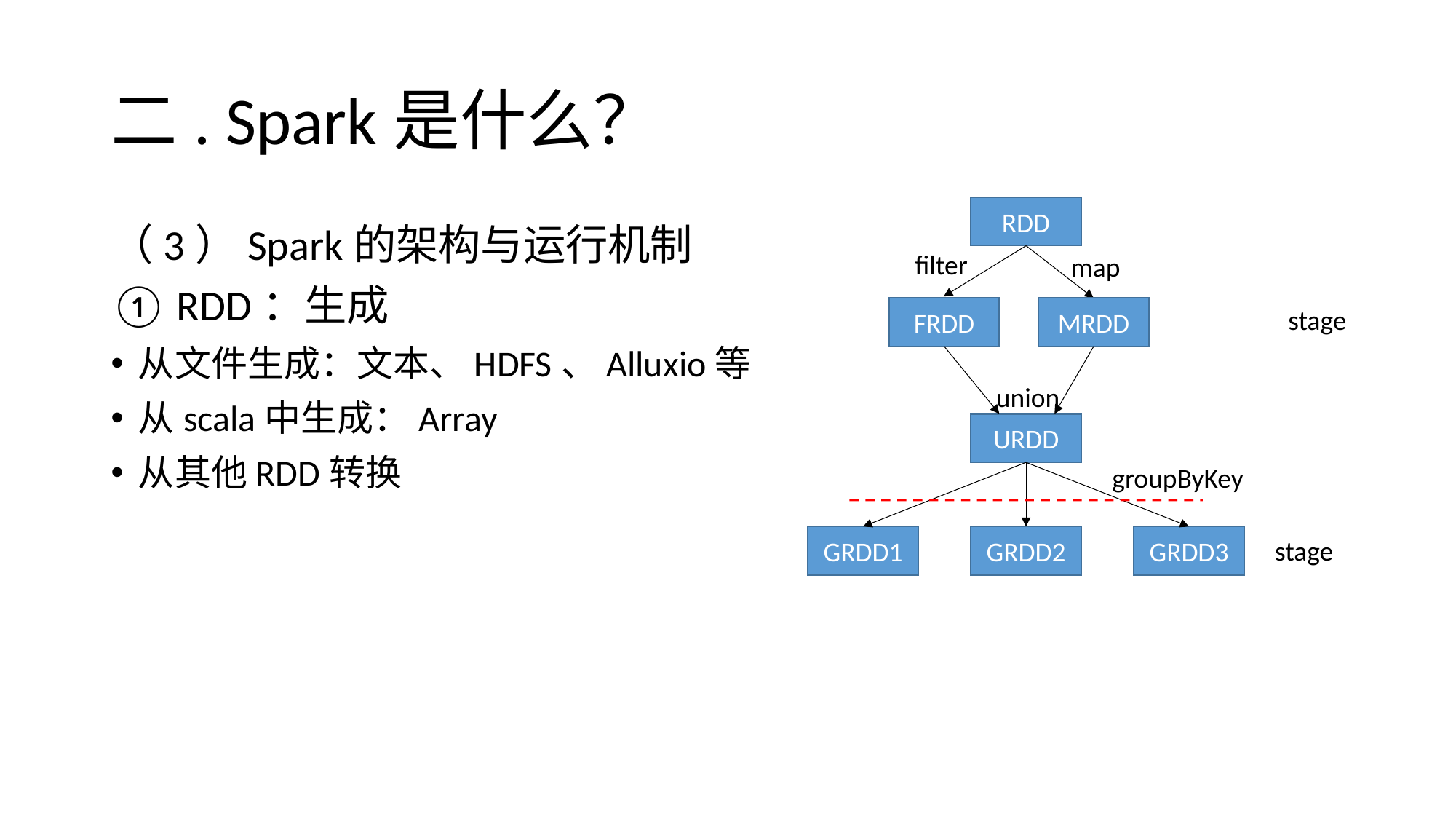

# 二. Spark是什么？
RDD
（3）Spark的架构与运行机制
① RDD：生成
从文件生成：文本、HDFS、Alluxio等
从scala中生成：Array
从其他RDD转换

filter
map
FRDD
MRDD
stage
union
URDD
groupByKey

GRDD1
GRDD2
GRDD3
stage